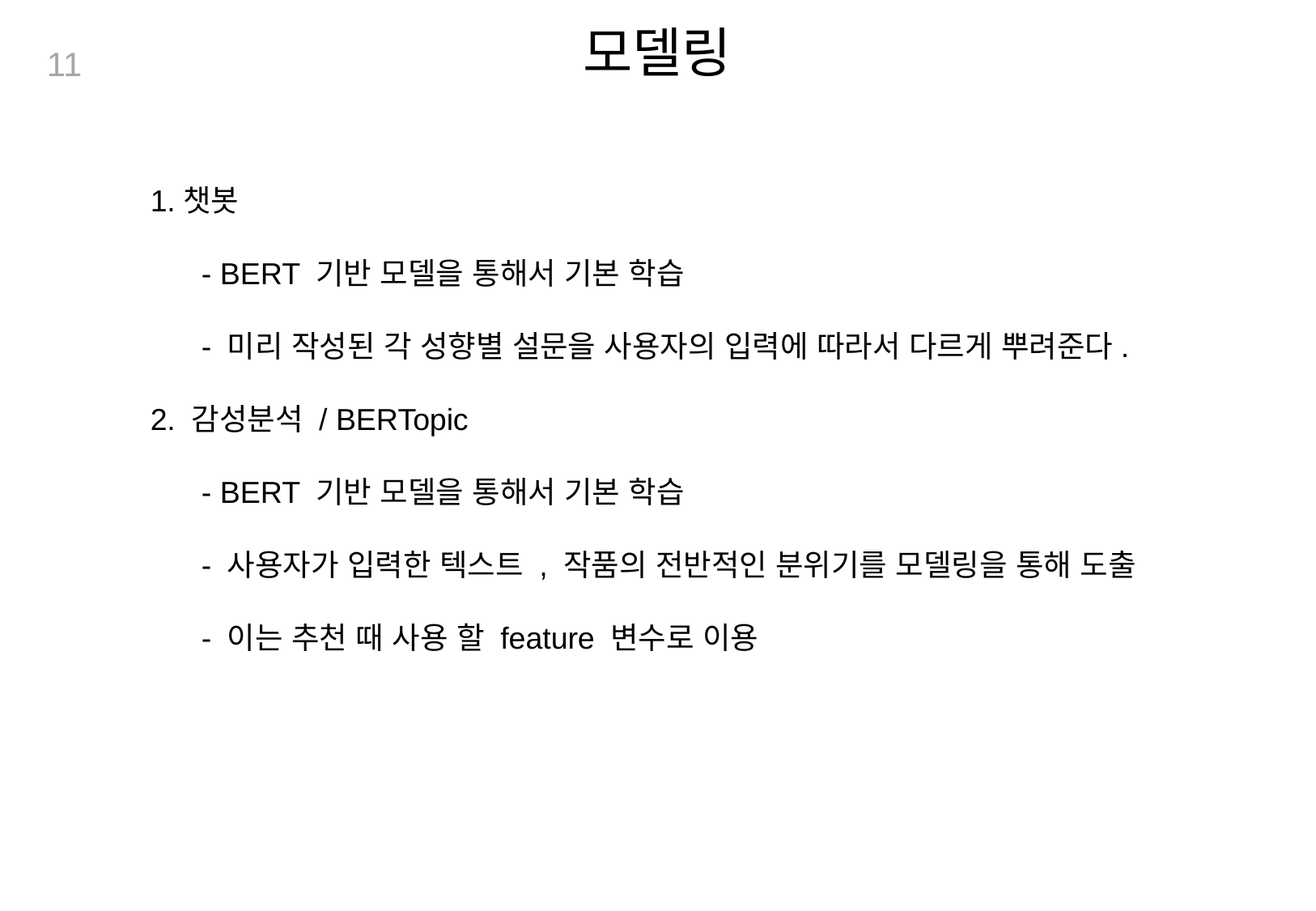

모델링
11
1.챗봇

      - BERT 기반 모델을 통해서 기본 학습

      - 미리 작성된 각 성향별 설문을 사용자의 입력에 따라서 다르게 뿌려준다.

2. 감성분석 / BERTopic

      - BERT 기반 모델을 통해서 기본 학습

      - 사용자가 입력한 텍스트 , 작품의 전반적인 분위기를 모델링을 통해 도출

      - 이는 추천 때 사용 할 feature 변수로 이용